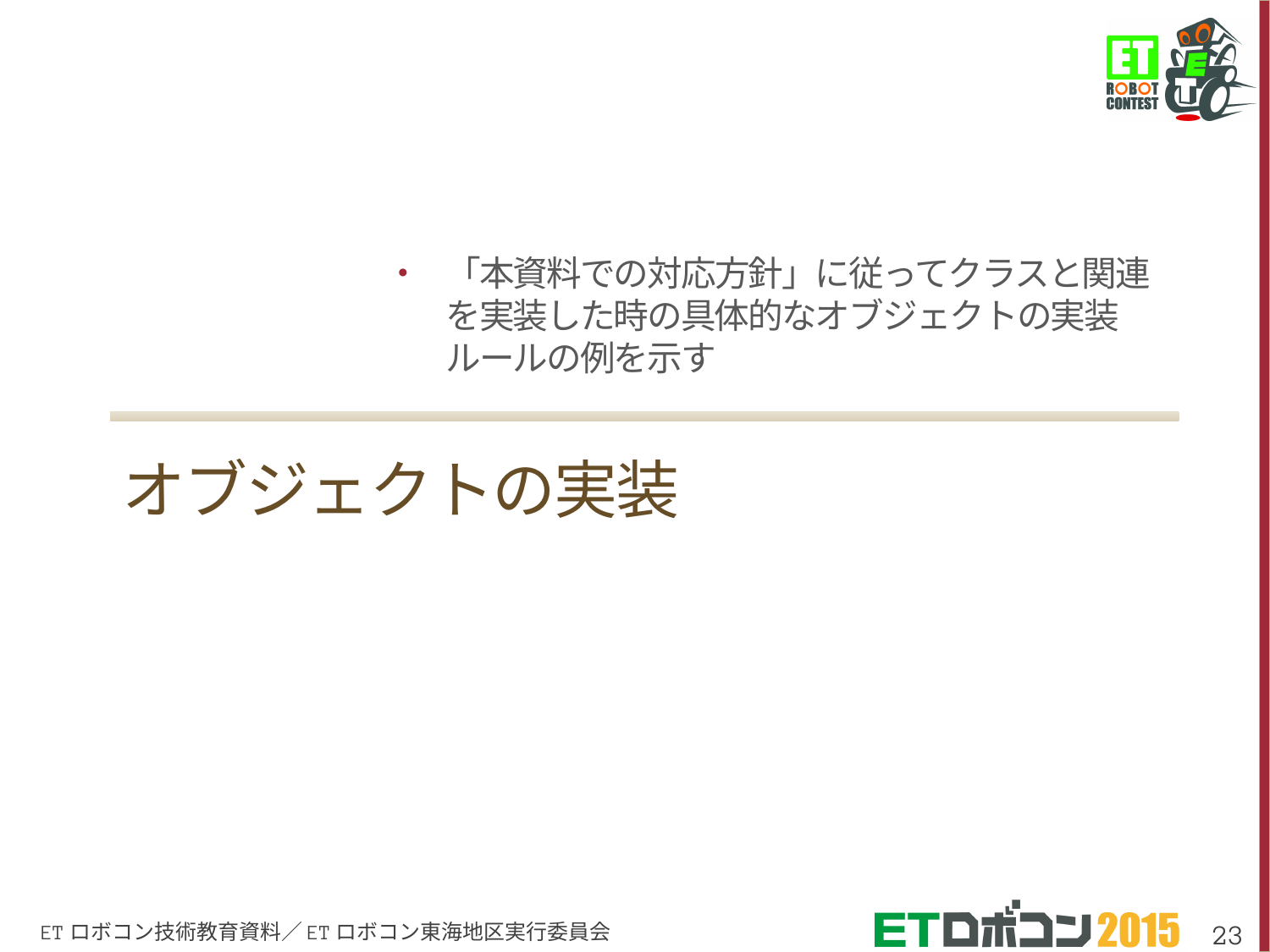

「本資料での対応方針」に従ってクラスと関連を実装した時の具体的なオブジェクトの実装ルールの例を示す
# オブジェクトの実装
ETロボコン技術教育資料／ETロボコン東海地区実行委員会
23